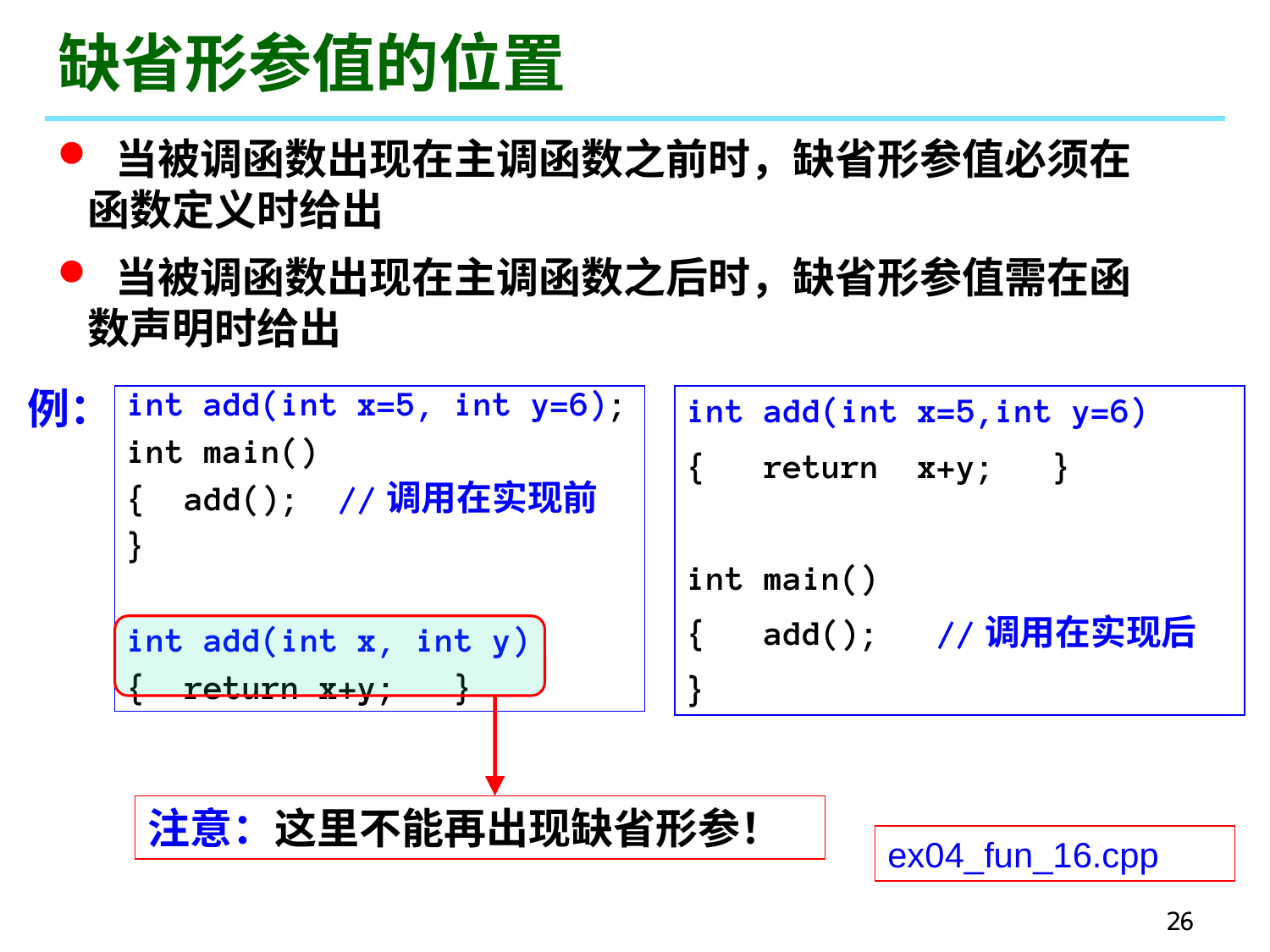

# 缺省形参值的位置
 当被调函数出现在主调函数之前时，缺省形参值必须在函数定义时给出
 当被调函数出现在主调函数之后时，缺省形参值需在函数声明时给出
例：
int add(int x=5, int y=6);
int main()
{  add();  //调用在实现前
}

int add(int x, int y)
{  return x+y;   }
int add(int x=5,int y=6)
{   return  x+y;   }

int main()
{   add();   //调用在实现后
}

注意：这里不能再出现缺省形参！
ex04_fun_16.cpp
26